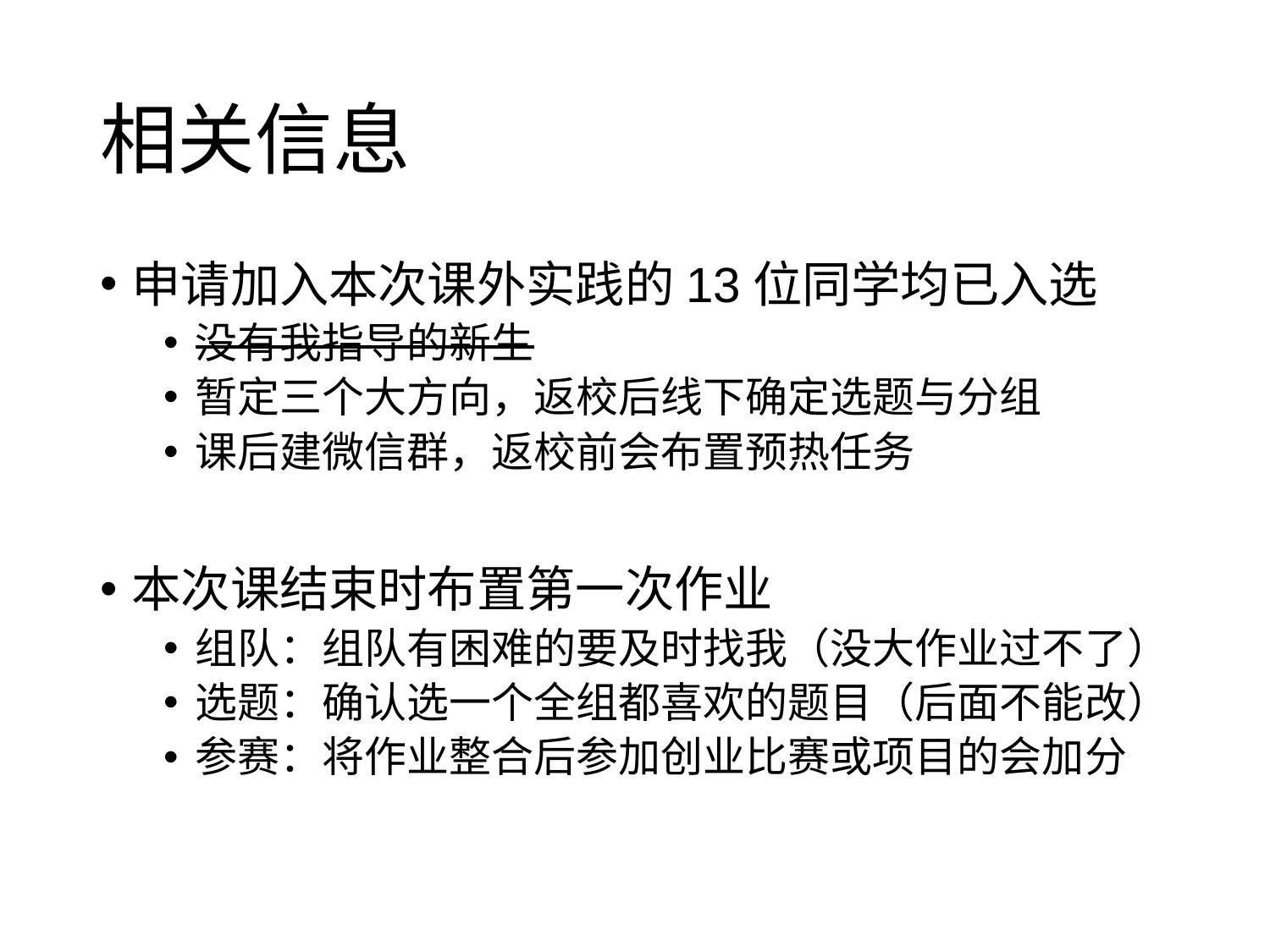

# 相关信息
申请加入本次课外实践的13位同学均已入选
没有我指导的新生
暂定三个大方向，返校后线下确定选题与分组
课后建微信群，返校前会布置预热任务

本次课结束时布置第一次作业
组队：组队有困难的要及时找我（没大作业过不了）
选题：确认选一个全组都喜欢的题目（后面不能改）
参赛：将作业整合后参加创业比赛或项目的会加分